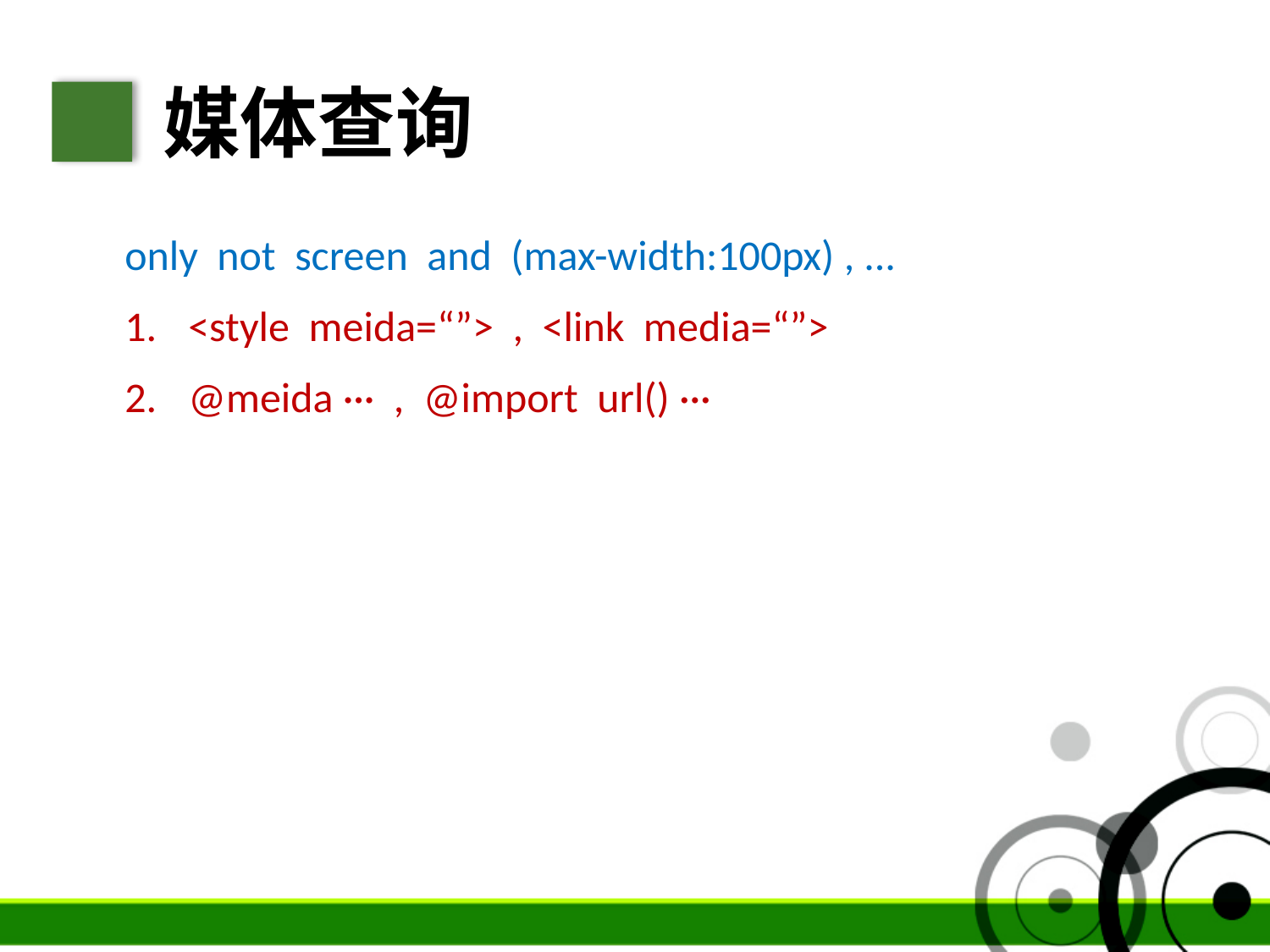

媒体查询

only  not  screen  and  (max-width:100px) , ...
<style  meida=“”>  ,  <link  media=“”>
@meida ···  ,  @import  url() ···